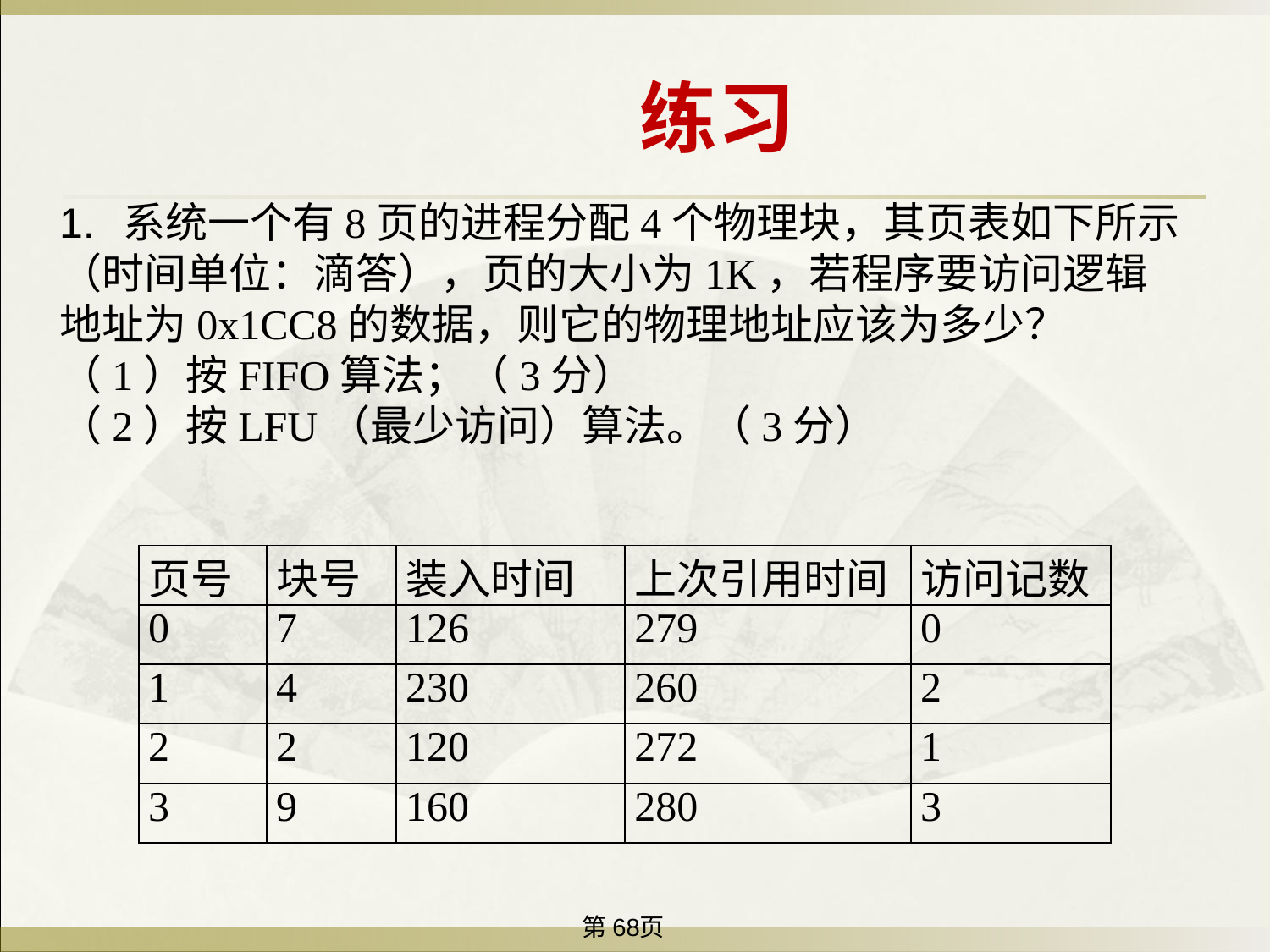

# 练习
系统一个有8页的进程分配4个物理块，其页表如下所示
（时间单位：滴答），页的大小为1K，若程序要访问逻辑
地址为0x1CC8的数据，则它的物理地址应该为多少？
（1）按FIFO算法；（3分）
（2）按LFU（最少访问）算法。（3分）
| 页号 | 块号 | 装入时间 | 上次引用时间 | 访问记数 |
| --- | --- | --- | --- | --- |
| 0 | 7 | 126 | 279 | 0 |
| 1 | 4 | 230 | 260 | 2 |
| 2 | 2 | 120 | 272 | 1 |
| 3 | 9 | 160 | 280 | 3 |